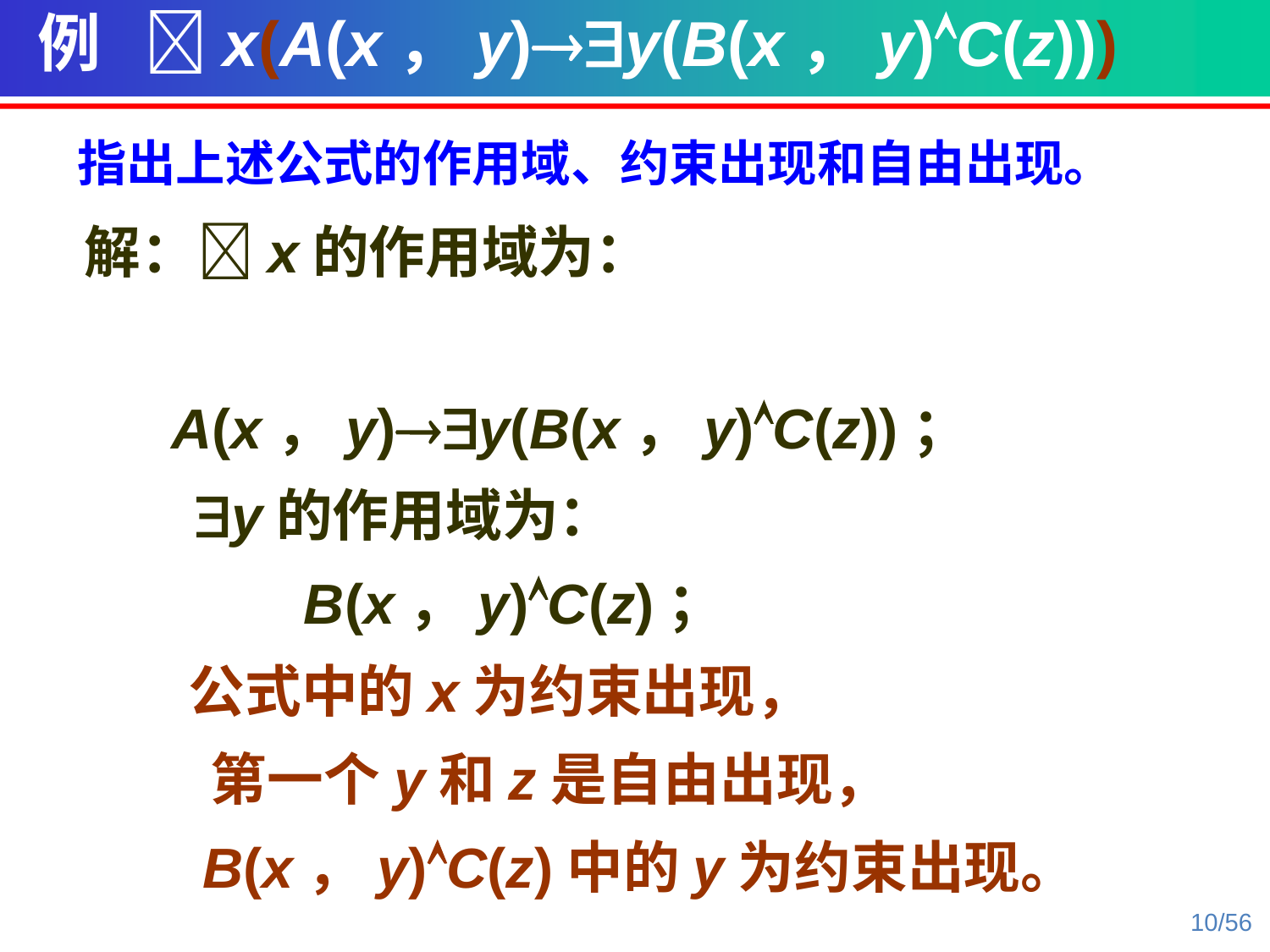

例   ∀x(A(x，y)→∃y(B(x，y)∧C(z)))
指出上述公式的作用域、约束出现和自由出现。
解：∀x的作用域为：
              A(x，y)→∃y(B(x，y)∧C(z))；
       ∃y的作用域为：
              B(x，y)∧C(z)；
       公式中的x为约束出现，
	  第一个y和z是自由出现，
	  B(x，y)∧C(z)中的y为约束出现。
10/56